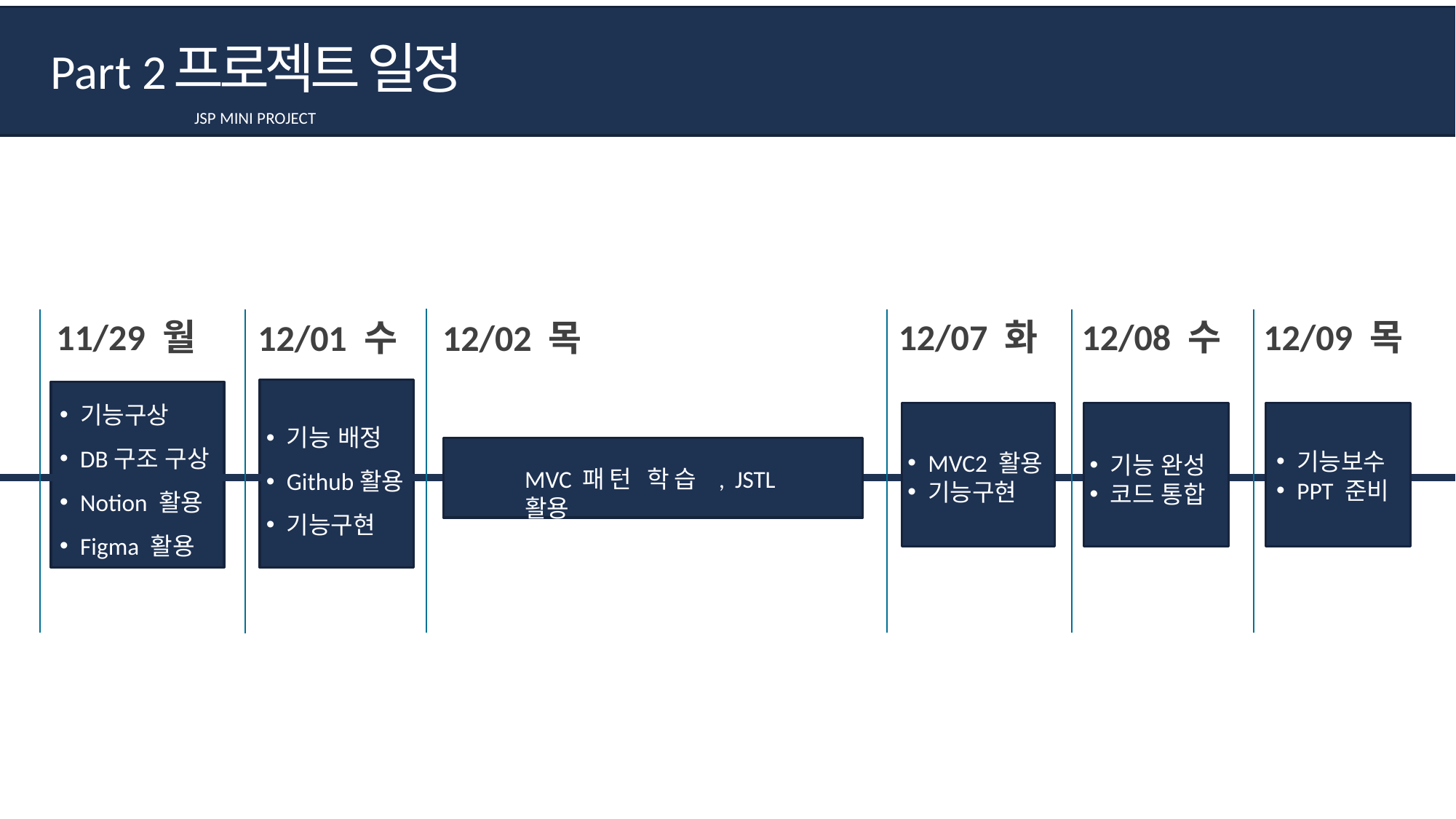

프로젝트 일정
Part 2
JSP MINI PROJECT
11/29 월
12/07 화
12/08 수
12/09 목
12/01 수
12/02 목

기능구상
DB구조 구상
Notion 활용
Figma 활용

기능 배정
Github활용
기능구현

기능보수
PPT 준비
MVC2 활용
기능구현
기능 완성
코드 통합
MVC패턴 학습 , JSTL활용